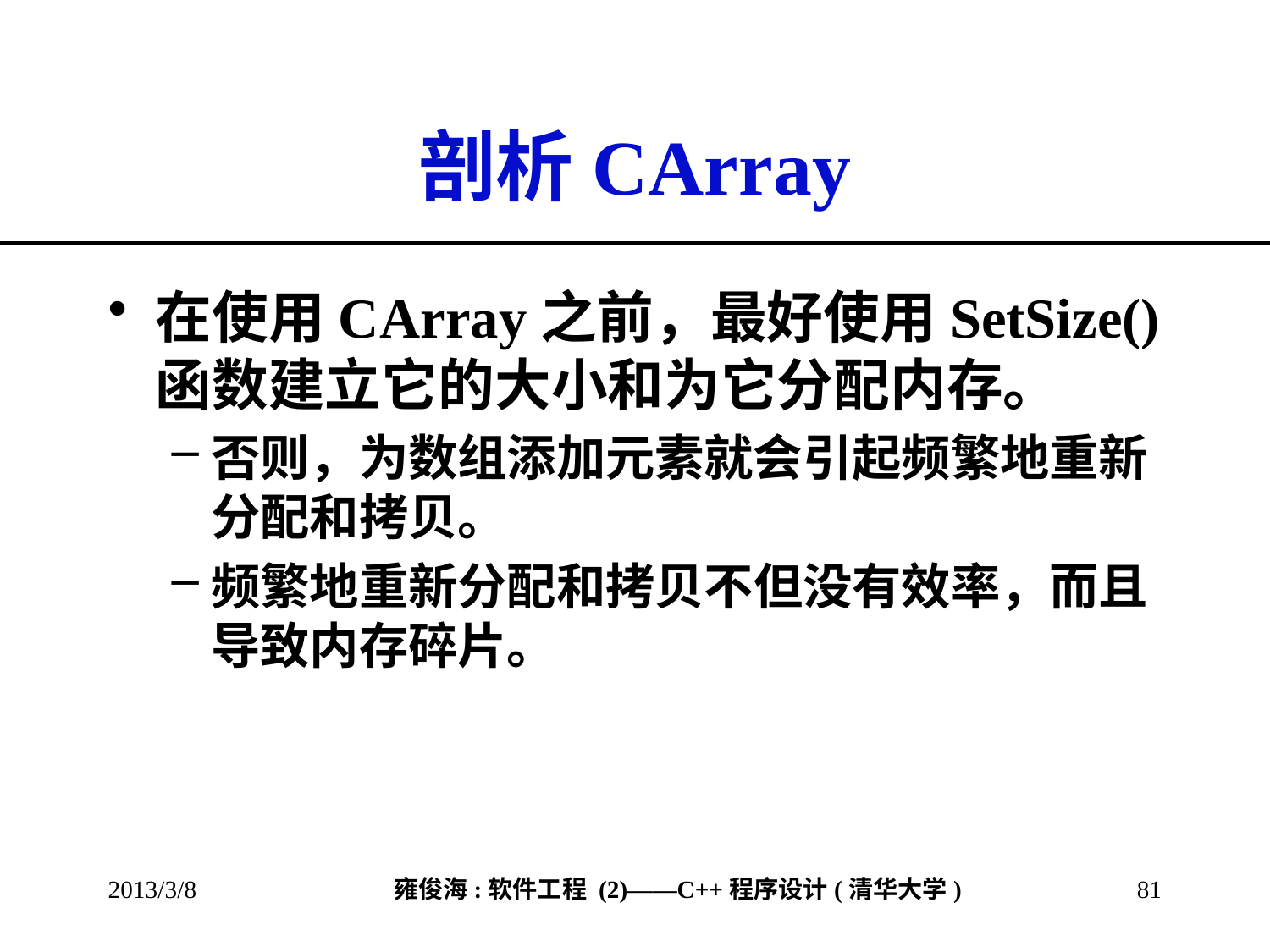

# 剖析CArray
在使用CArray之前，最好使用SetSize()函数建立它的大小和为它分配内存。
否则，为数组添加元素就会引起频繁地重新分配和拷贝。
频繁地重新分配和拷贝不但没有效率，而且导致内存碎片。
2013/3/8
81